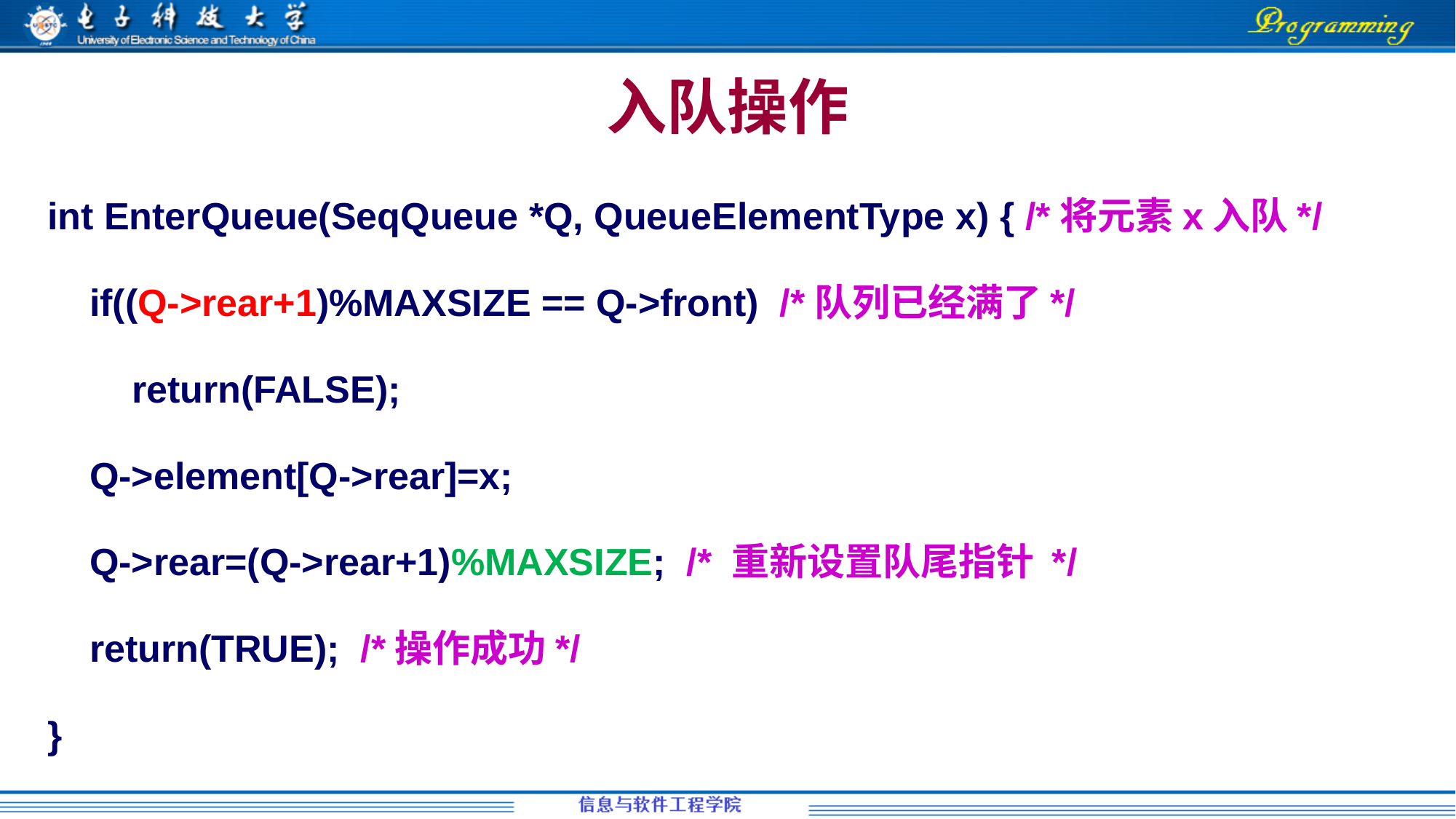

# 入队操作
int EnterQueue(SeqQueue *Q, QueueElementType x) { /*将元素x入队*/
    if((Q->rear+1)%MAXSIZE == Q->front)  /*队列已经满了*/
        return(FALSE);
    Q->element[Q->rear]=x;
    Q->rear=(Q->rear+1)%MAXSIZE;  /* 重新设置队尾指针 */
    return(TRUE);  /*操作成功*/
}